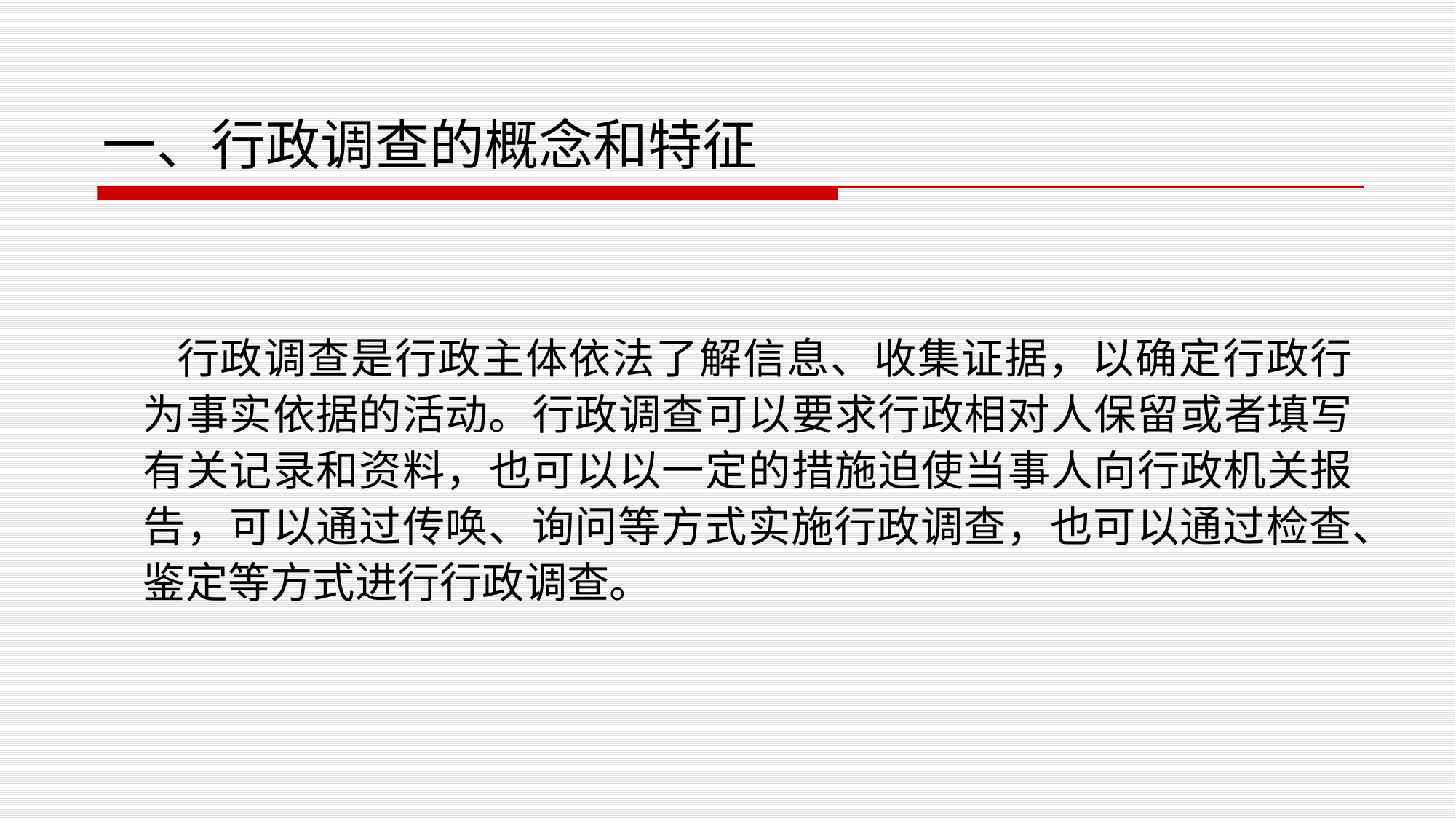

# 一、行政调查的概念和特征

       行政调查是行政主体依法了解信息、收集证据，以确定行政行为事实依据的活动。行政调查可以要求行政相对人保留或者填写有关记录和资料，也可以以一定的措施迫使当事人向行政机关报告，可以通过传唤、询问等方式实施行政调查，也可以通过检查、鉴定等方式进行行政调查。